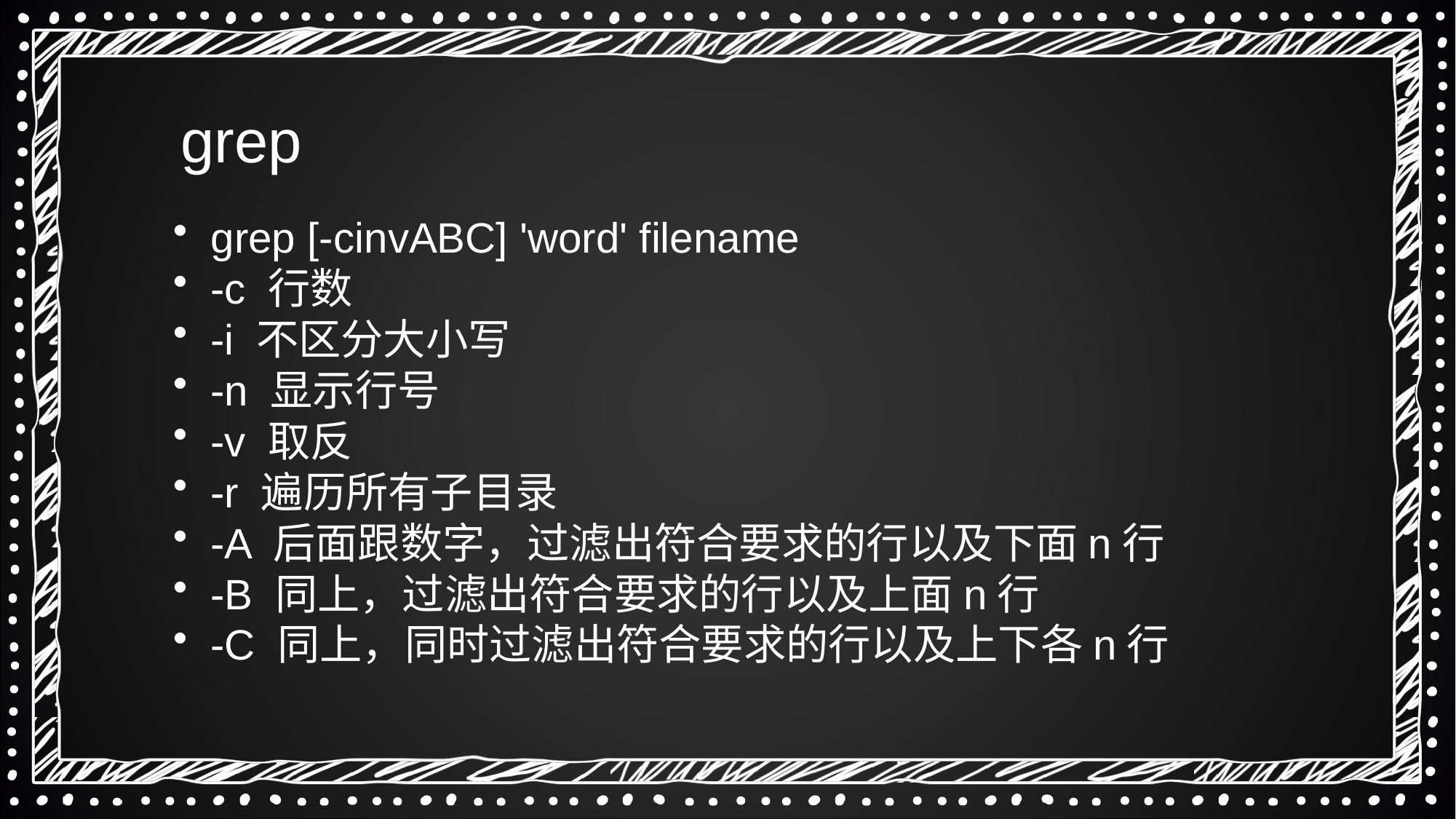

grep
 grep [-cinvABC] 'word' filename
 -c 行数
 -i 不区分大小写
 -n 显示行号
 -v 取反
 -r 遍历所有子目录
 -A 后面跟数字，过滤出符合要求的行以及下面n行
 -B 同上，过滤出符合要求的行以及上面n行
 -C 同上，同时过滤出符合要求的行以及上下各n行